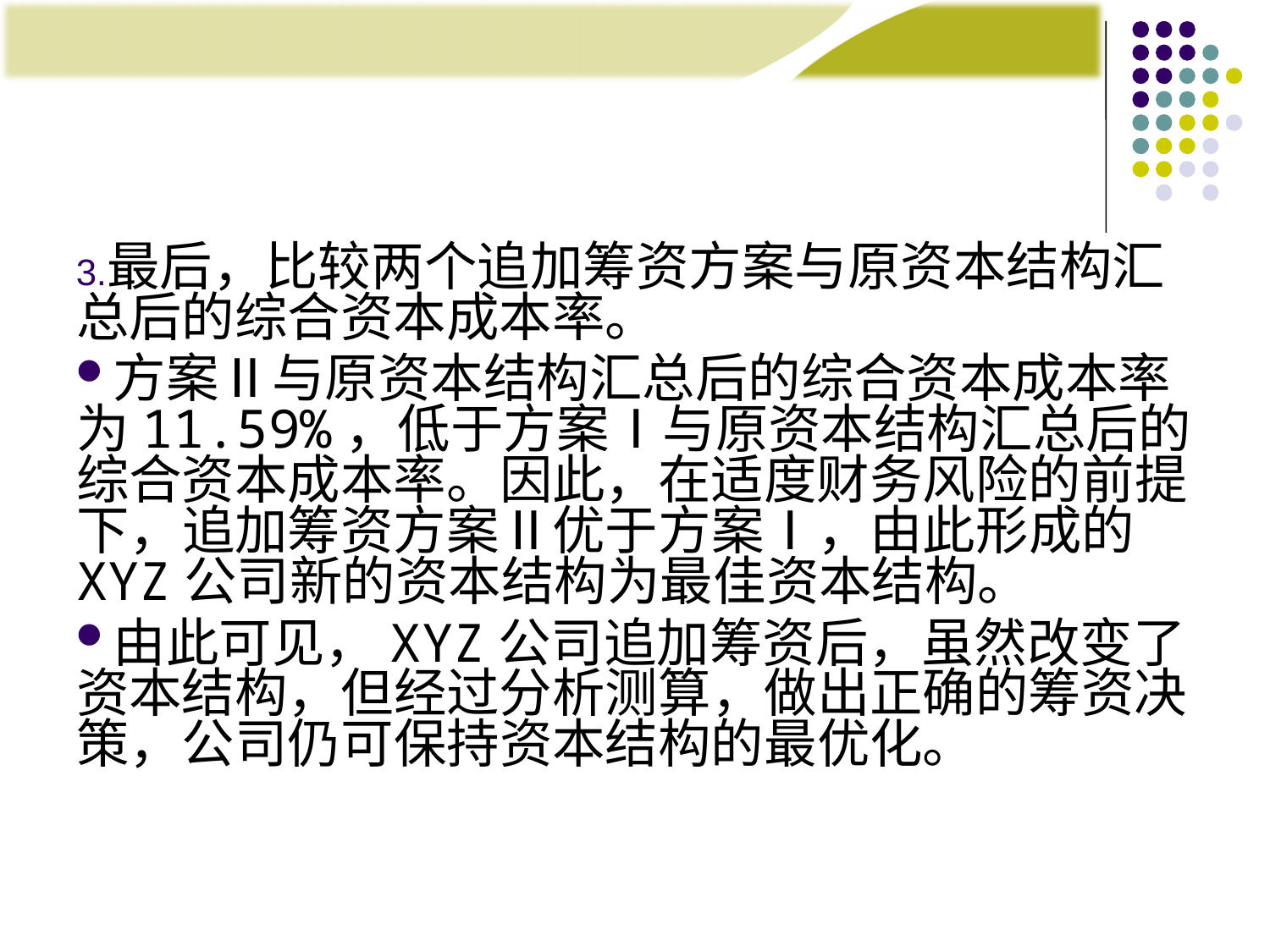

#
最后，比较两个追加筹资方案与原资本结构汇总后的综合资本成本率。
方案Ⅱ与原资本结构汇总后的综合资本成本率为11.59%，低于方案Ⅰ与原资本结构汇总后的综合资本成本率。因此，在适度财务风险的前提下，追加筹资方案Ⅱ优于方案Ⅰ，由此形成的XYZ公司新的资本结构为最佳资本结构。
由此可见，XYZ公司追加筹资后，虽然改变了资本结构，但经过分析测算，做出正确的筹资决策，公司仍可保持资本结构的最优化。